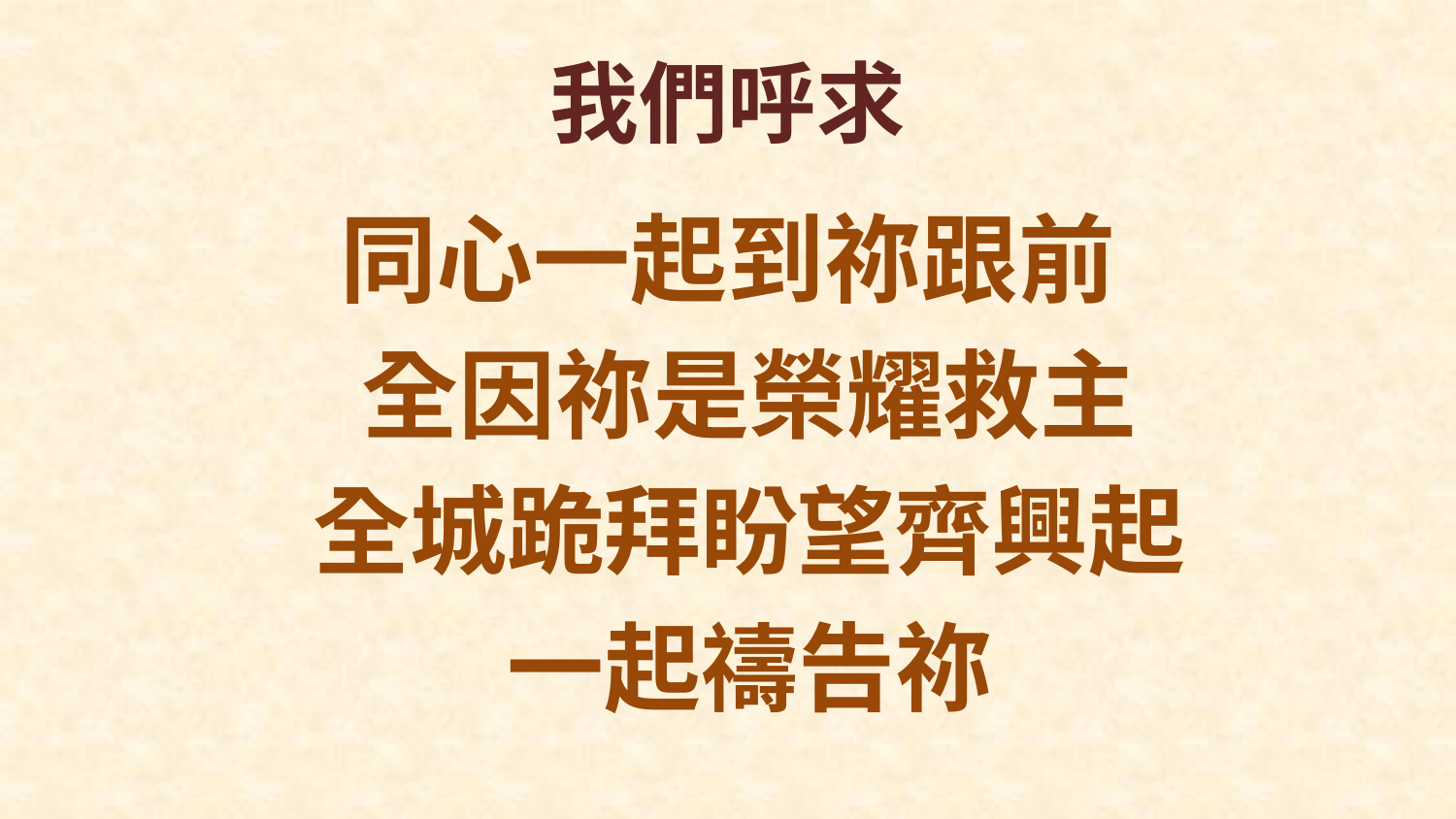

# 我們呼求
同心一起到祢跟前
 全因祢是榮耀救主
 全城跪拜盼望齊興起
 一起禱告祢